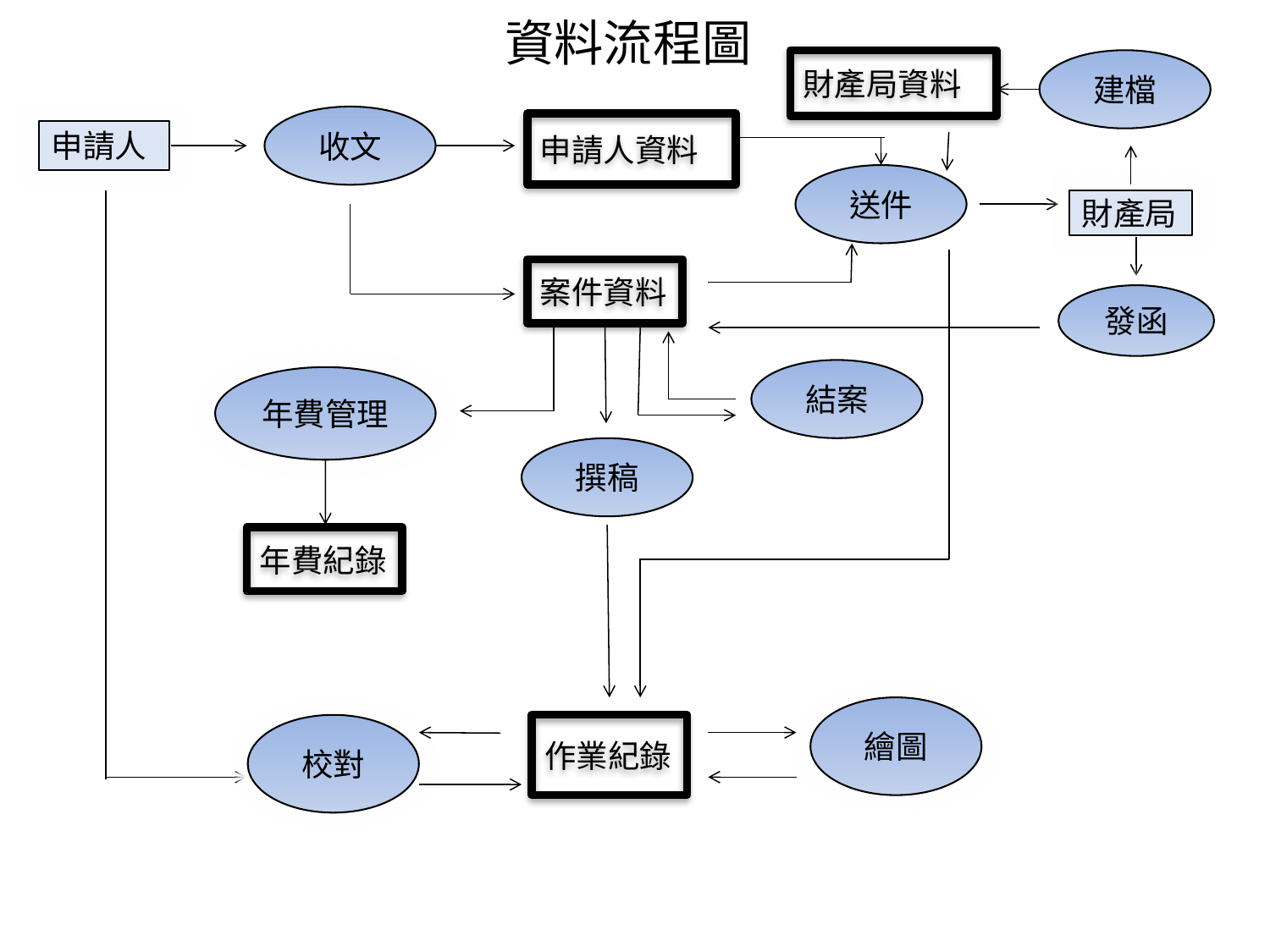

# 資料流程圖
財產局資料
建檔
收文
申請人資料
申請人
送件
繪圖
校對
作業紀錄
財產局
案件資料
發函
結案
年費管理
撰稿
年費紀錄